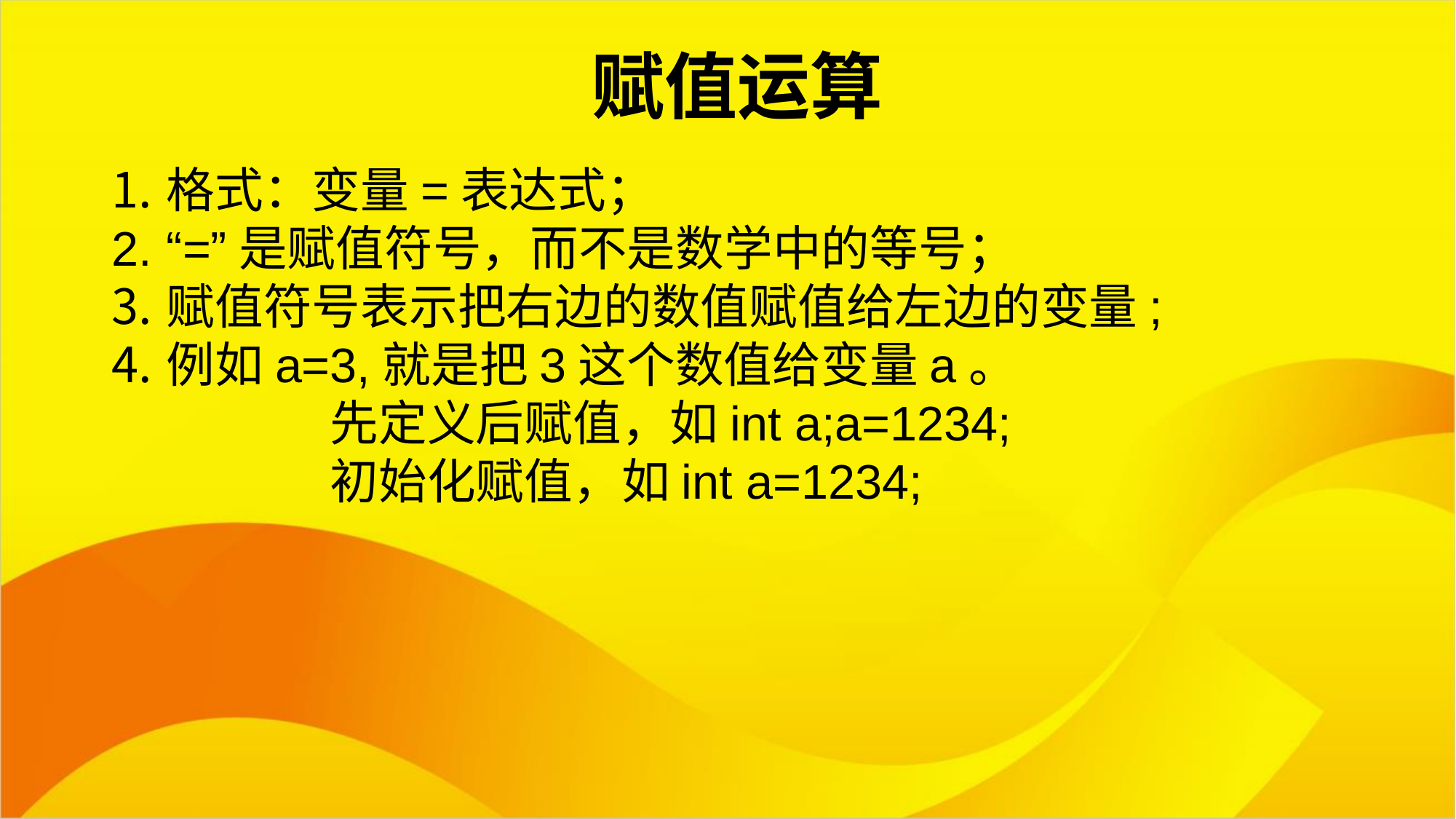

赋值运算
格式：变量=表达式；
“=”是赋值符号，而不是数学中的等号；
赋值符号表示把右边的数值赋值给左边的变量;
例如a=3,就是把3这个数值给变量a。
		先定义后赋值，如int a;a=1234;
		初始化赋值，如int a=1234;